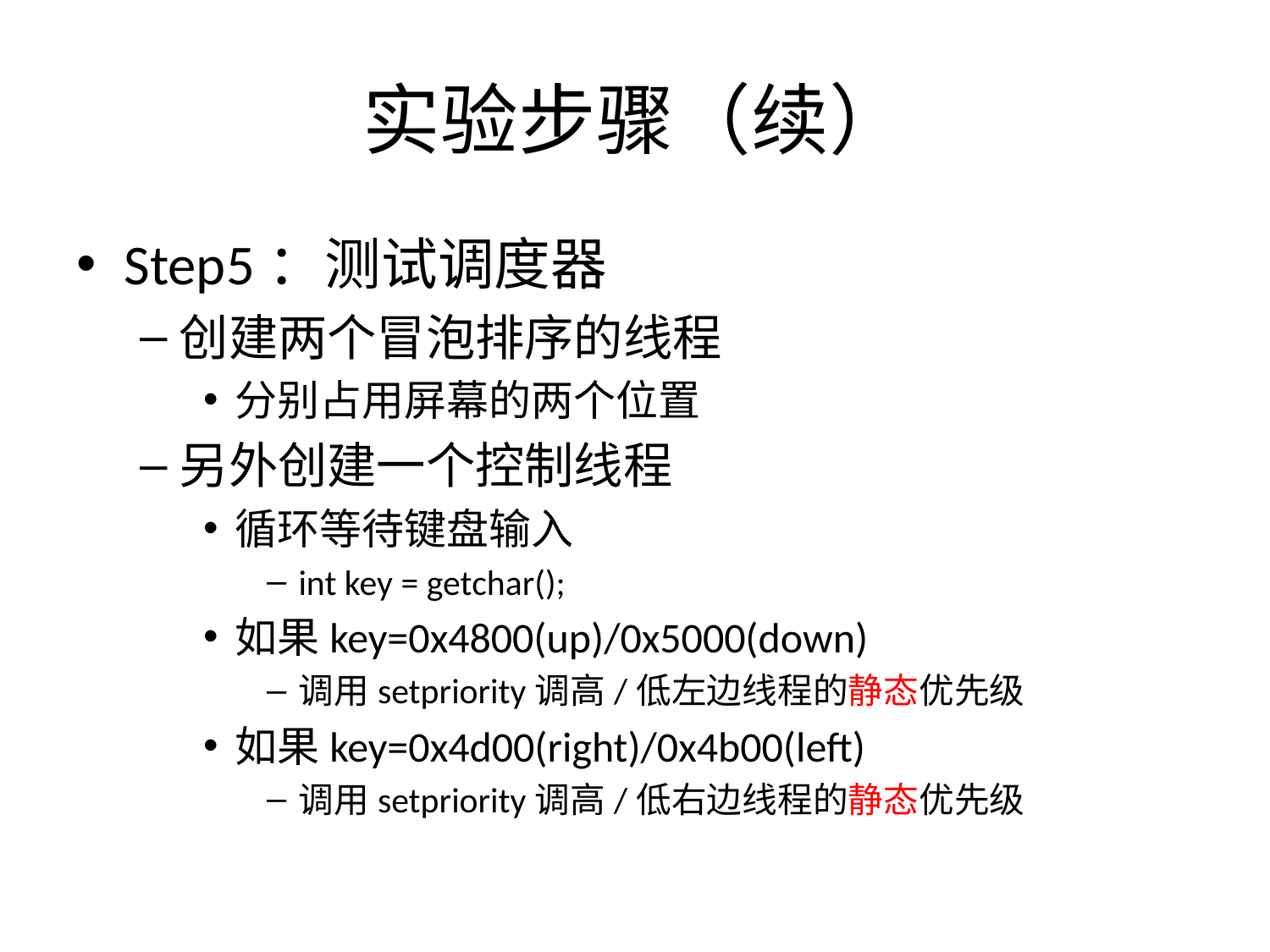

# 实验步骤（续）
Step5：测试调度器
创建两个冒泡排序的线程
分别占用屏幕的两个位置
另外创建一个控制线程
循环等待键盘输入
int key = getchar();
如果key=0x4800(up)/0x5000(down)
调用setpriority调高/低左边线程的静态优先级
如果key=0x4d00(right)/0x4b00(left)
调用setpriority调高/低右边线程的静态优先级